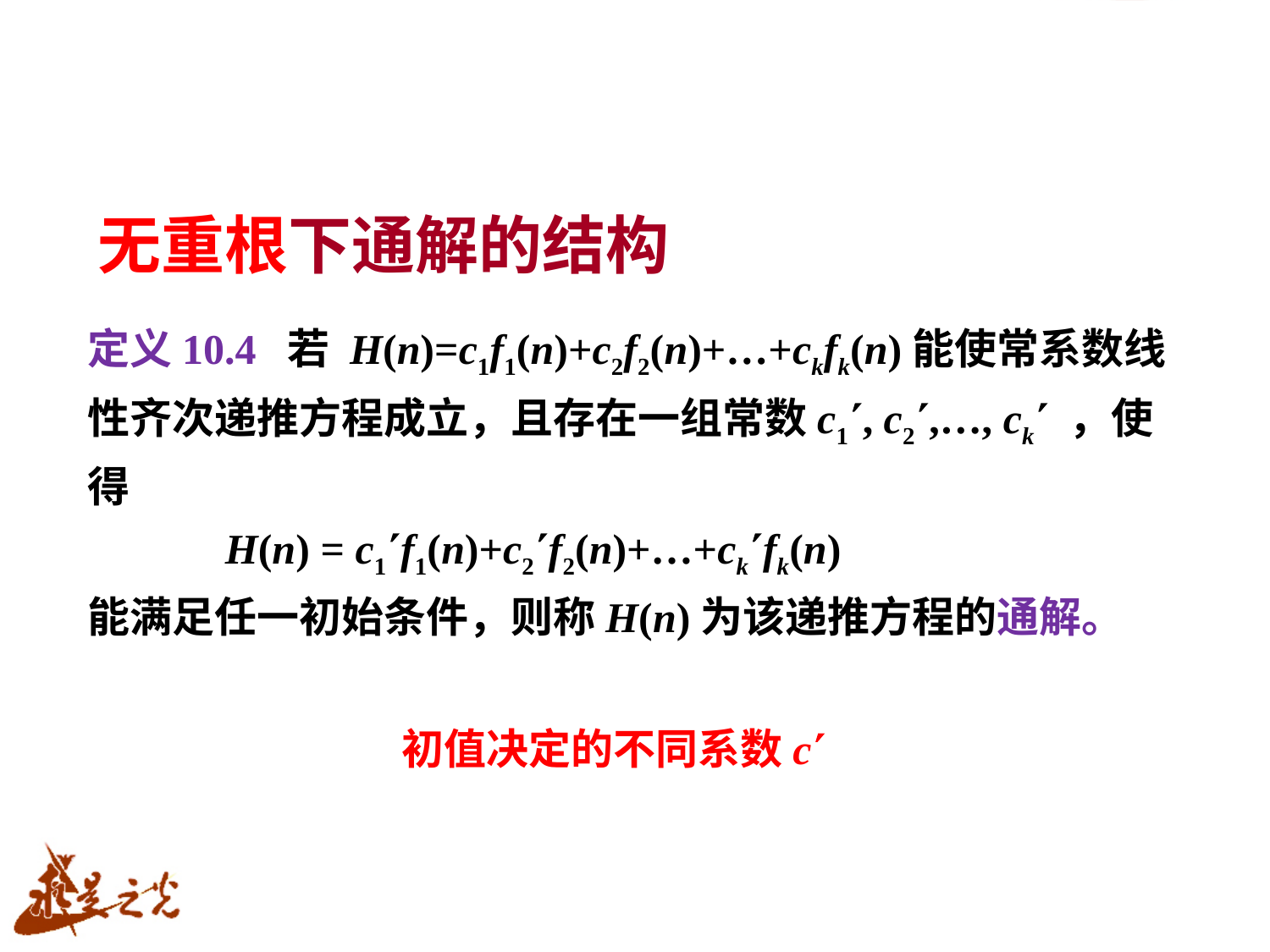

# 无重根下通解的结构
定义10.4  若 H(n)=c1f1(n)+c2f2(n)+…+ckfk(n)能使常系数线性齐次递推方程成立，且存在一组常数c1′, c2′,…, ck′ ，使得
         H(n) = c1′f1(n)+c2′f2(n)+…+ck′fk(n)
能满足任一初始条件，则称H(n)为该递推方程的通解。

初值决定的不同系数c′
12